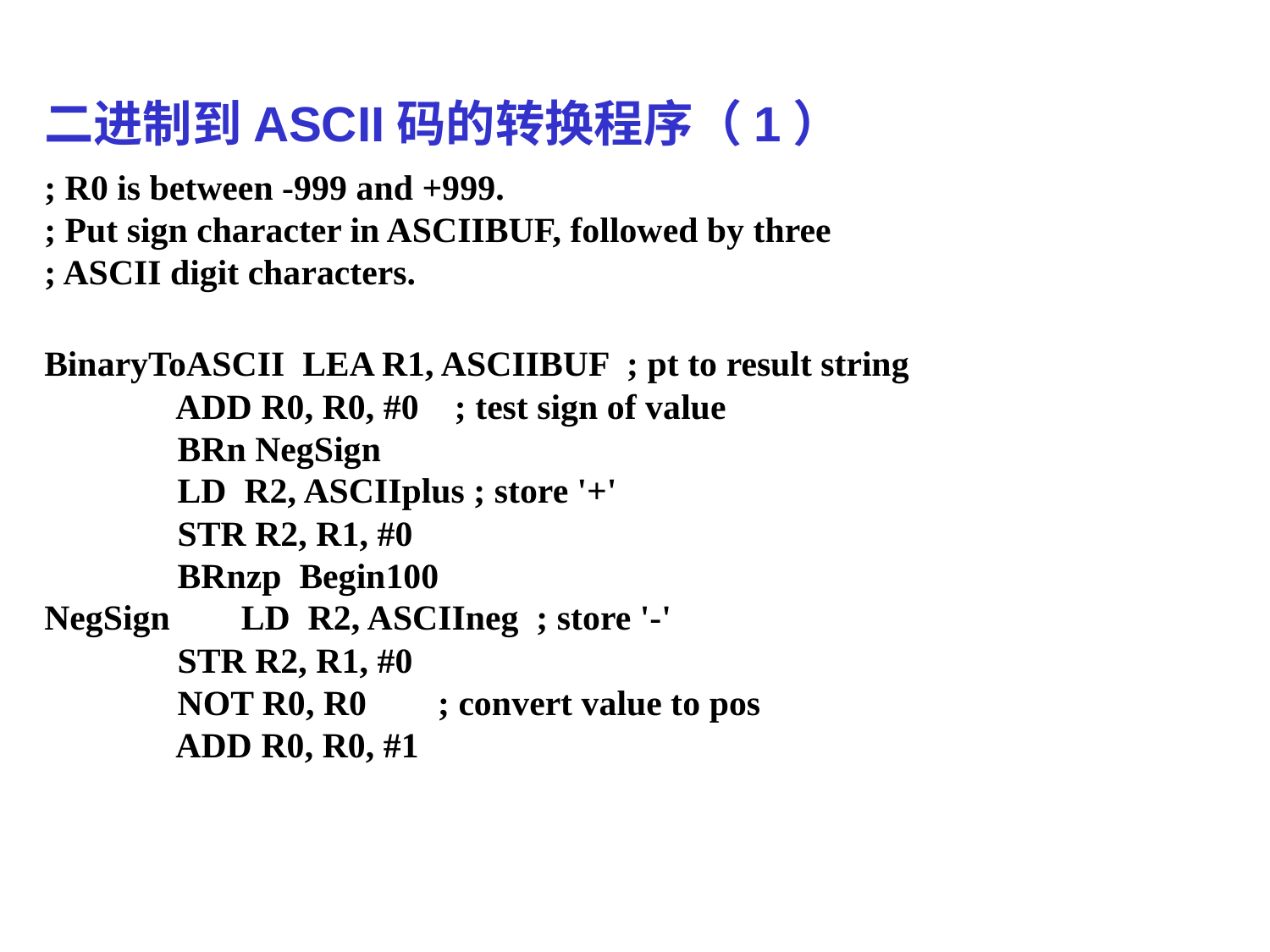

# 二进制到ASCII码的转换程序（1）
; R0 is between -999 and +999.
; Put sign character in ASCIIBUF, followed by three
; ASCII digit characters.
BinaryToASCII  LEA R1, ASCIIBUF  ; pt to result string
               ADD R0, R0, #0    ; test sign of value
               BRn NegSign
               LD  R2, ASCIIplus ; store '+'
               STR R2, R1, #0
               BRnzp  Begin100
NegSign        LD  R2, ASCIIneg  ; store '-'
               STR R2, R1, #0
               NOT R0, R0        ; convert value to pos
               ADD R0, R0, #1